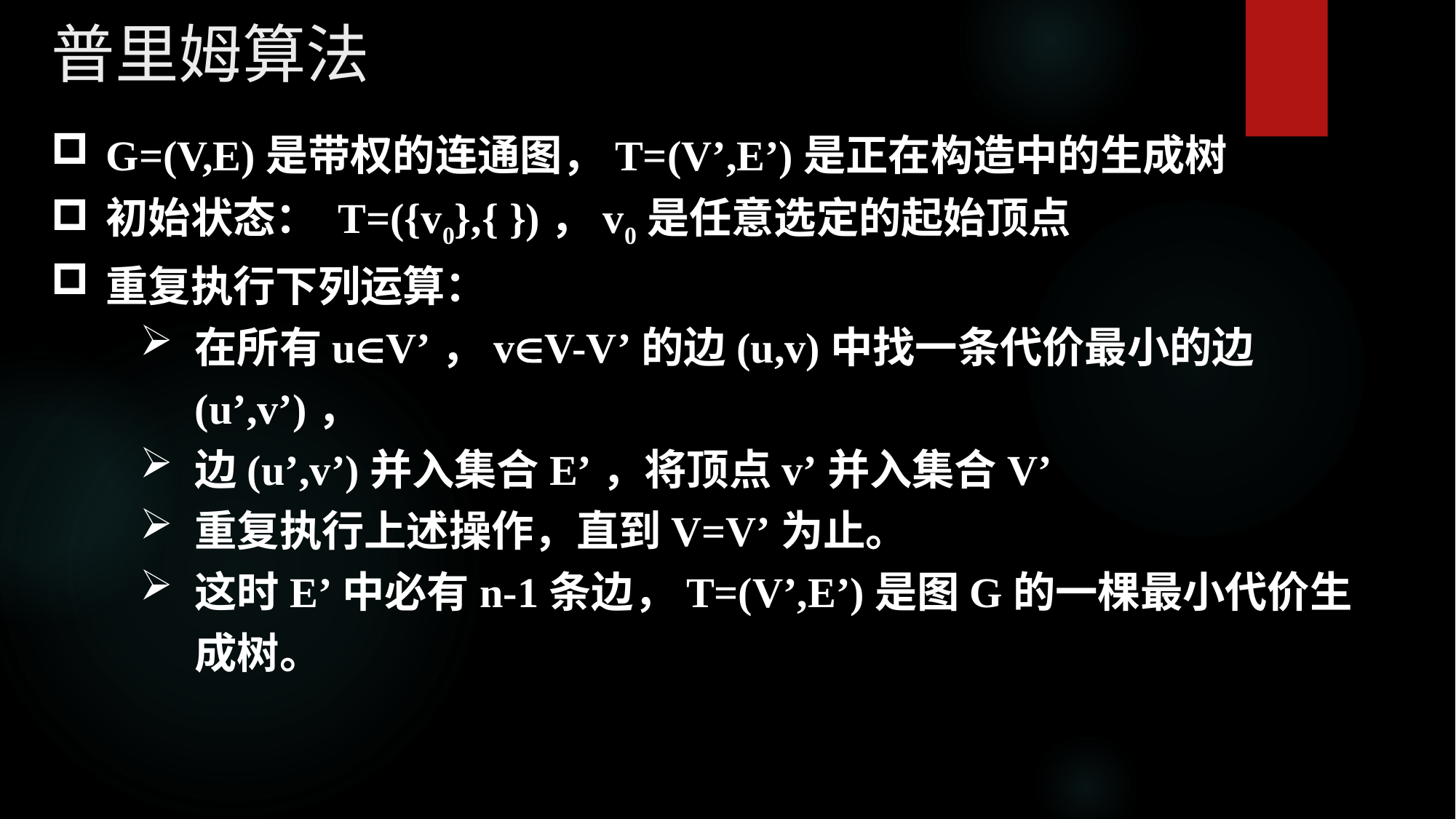

普里姆算法
G=(V,E)是带权的连通图，T=(V’,E’)是正在构造中的生成树
初始状态： T=({v0},{ })，v0是任意选定的起始顶点
重复执行下列运算：
在所有u∈V’，v∈V-V’的边(u,v)中找一条代价最小的边(u’,v’)，
边(u’,v’)并入集合E’，将顶点v’并入集合V’
重复执行上述操作，直到V=V’为止。
这时E’中必有n-1条边，T=(V’,E’)是图G的一棵最小代价生成树。